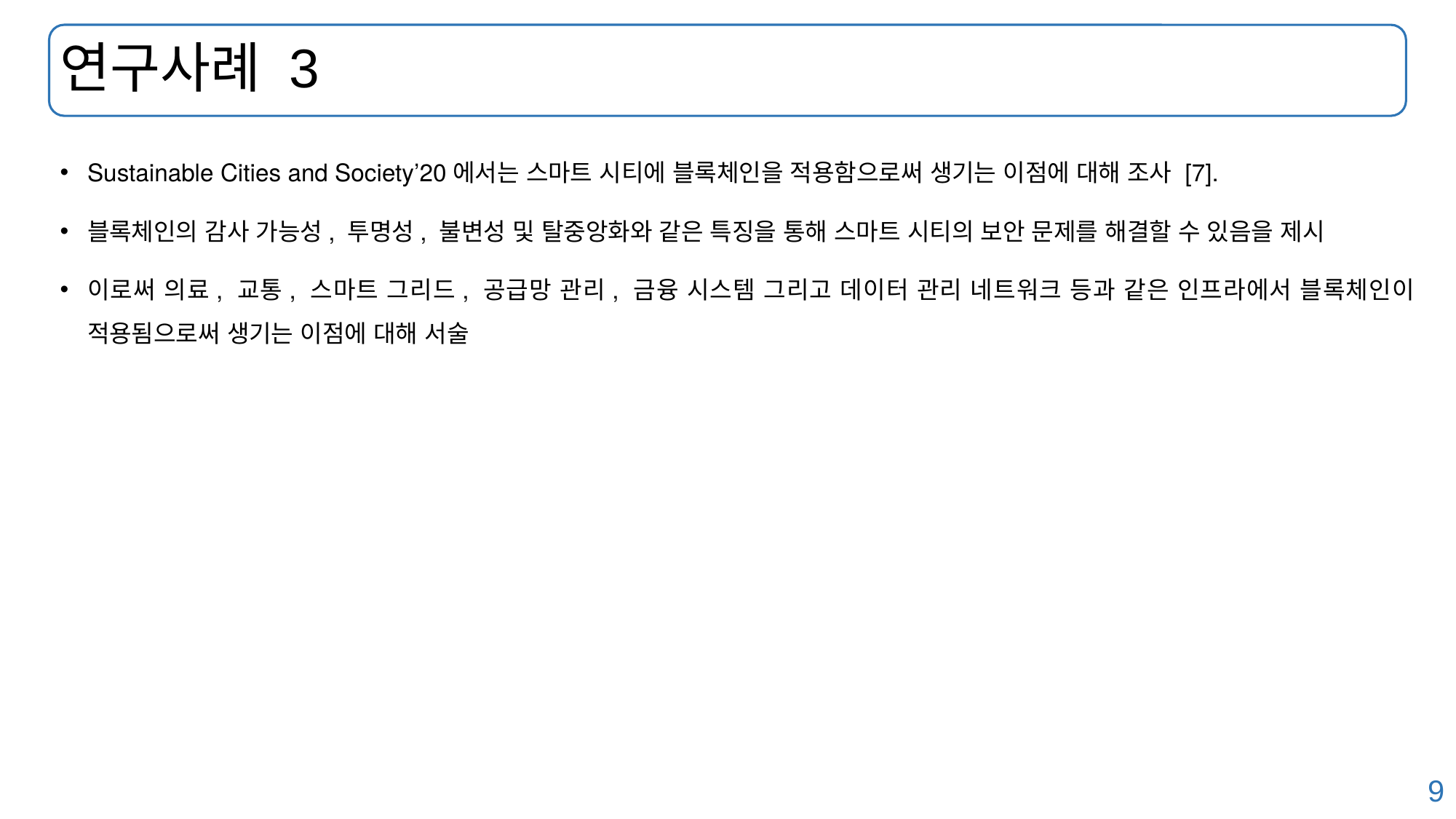

# 연구사례 3
Sustainable Cities and Society’20에서는 스마트 시티에 블록체인을 적용함으로써 생기는 이점에 대해 조사 [7].
블록체인의 감사 가능성, 투명성, 불변성 및 탈중앙화와 같은 특징을 통해 스마트 시티의 보안 문제를 해결할 수 있음을 제시
이로써 의료, 교통, 스마트 그리드, 공급망 관리, 금융 시스템 그리고 데이터 관리 네트워크 등과 같은 인프라에서 블록체인이 적용됨으로써 생기는 이점에 대해 서술